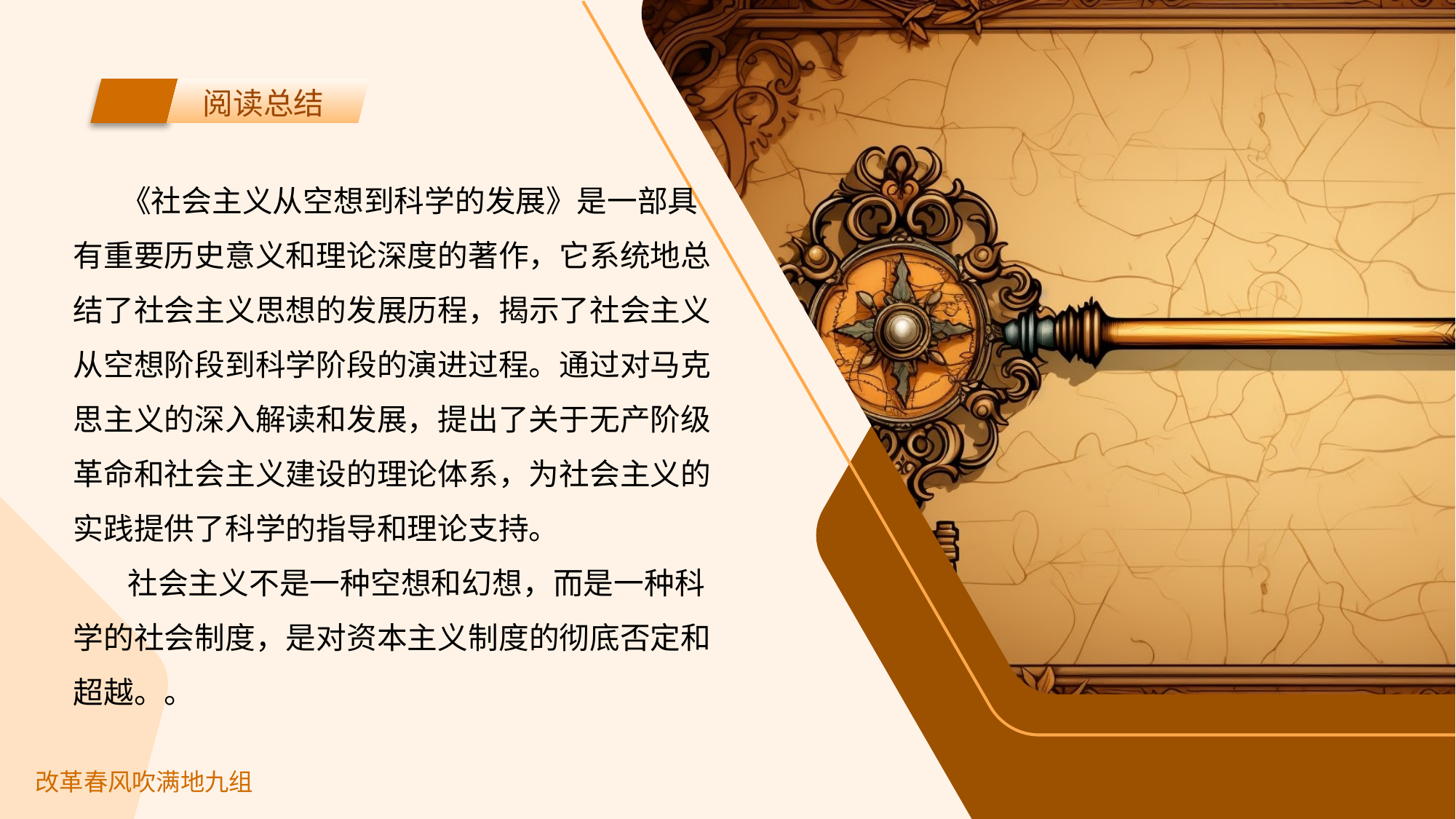

阅读总结
      《社会主义从空想到科学的发展》是一部具有重要历史意义和理论深度的著作，它系统地总结了社会主义思想的发展历程，揭示了社会主义从空想阶段到科学阶段的演进过程。通过对马克思主义的深入解读和发展，提出了关于无产阶级革命和社会主义建设的理论体系，为社会主义的实践提供了科学的指导和理论支持。
       社会主义不是一种空想和幻想，而是一种科学的社会制度，是对资本主义制度的彻底否定和超越。。